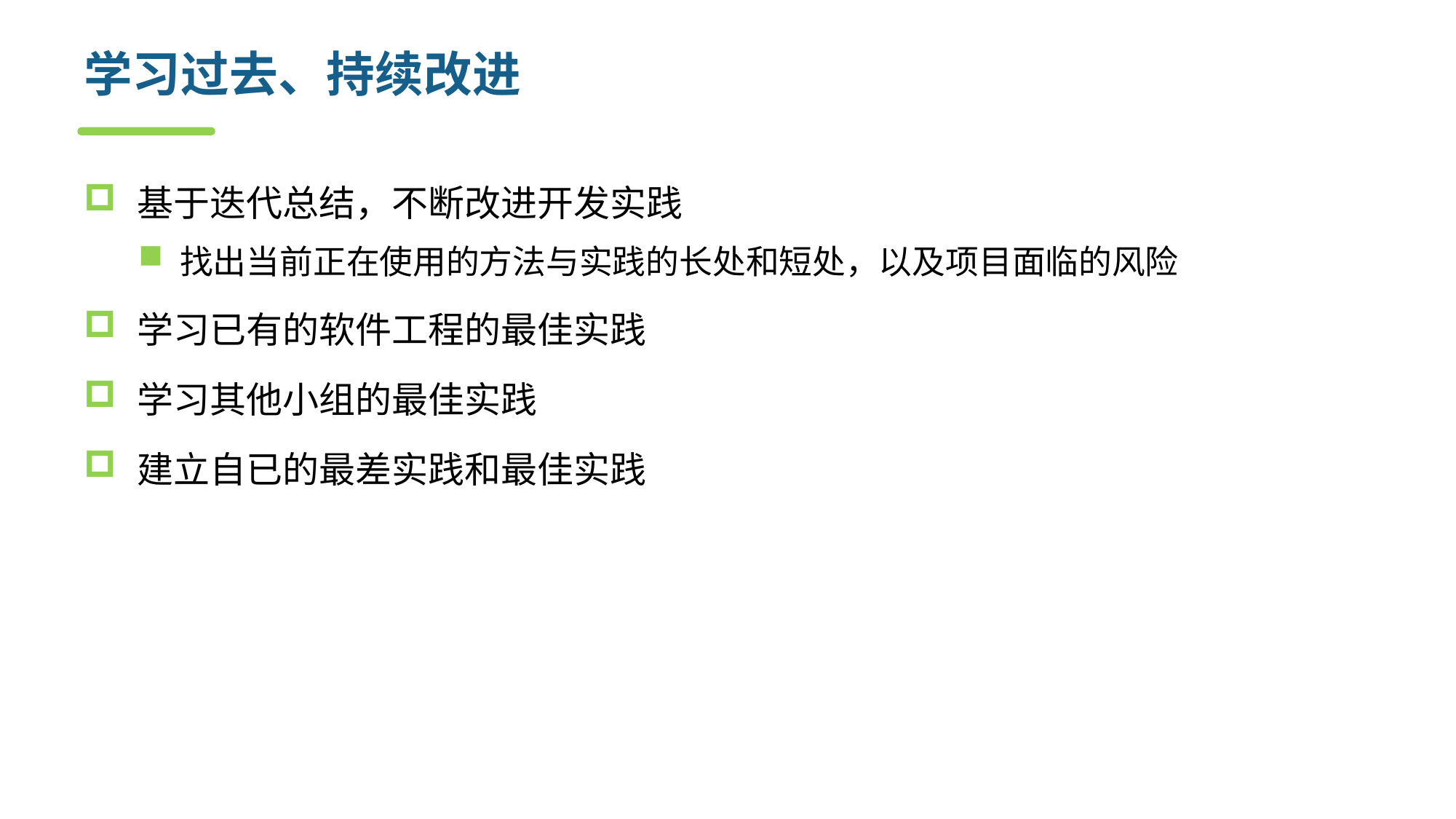

# 学习过去、持续改进
基于迭代总结，不断改进开发实践
找出当前正在使用的方法与实践的长处和短处，以及项目面临的风险
学习已有的软件工程的最佳实践
学习其他小组的最佳实践
建立自已的最差实践和最佳实践
22